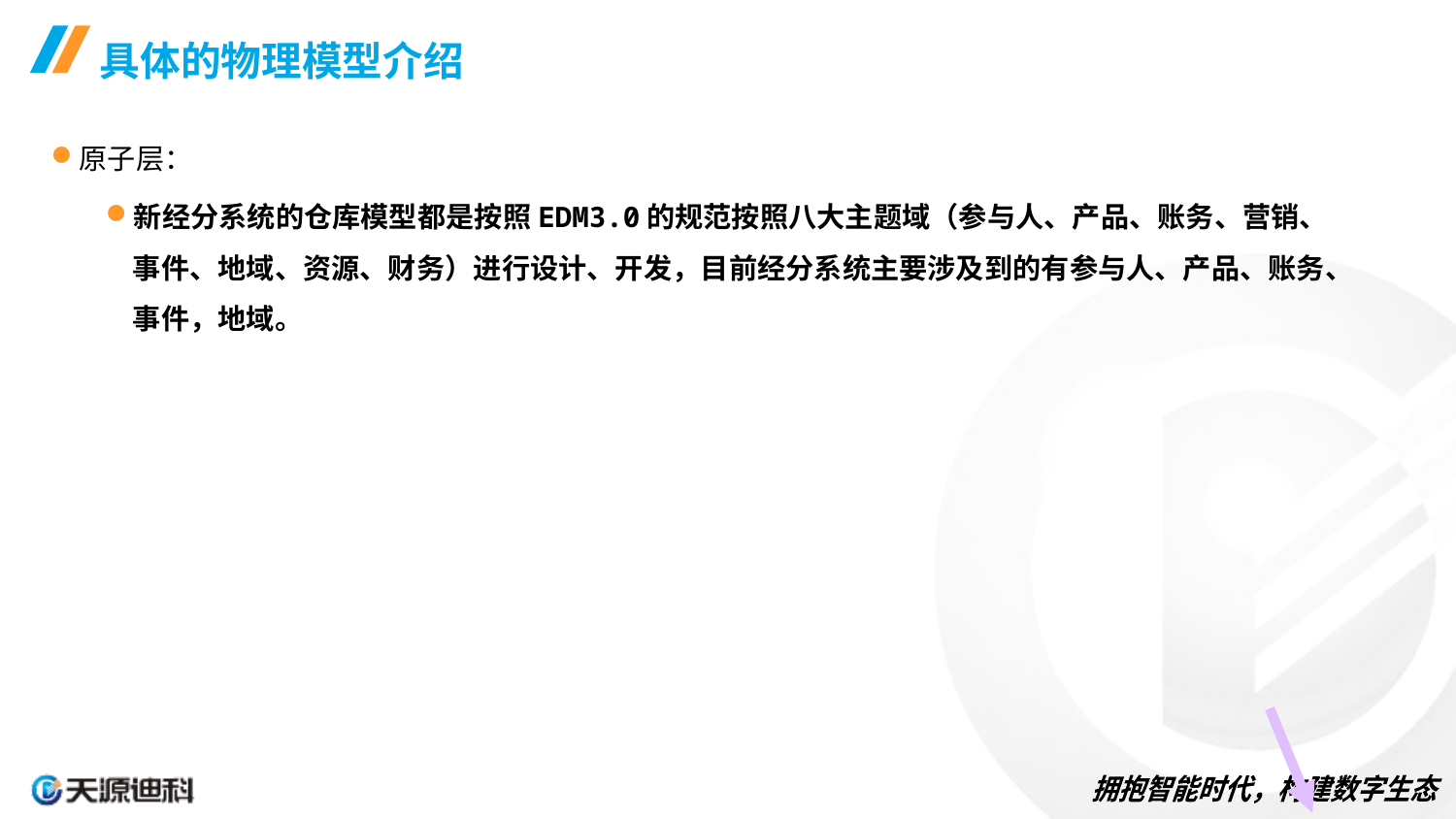

# 具体的物理模型介绍
原子层：
新经分系统的仓库模型都是按照EDM3.0的规范按照八大主题域（参与人、产品、账务、营销、事件、地域、资源、财务）进行设计、开发，目前经分系统主要涉及到的有参与人、产品、账务、事件，地域。